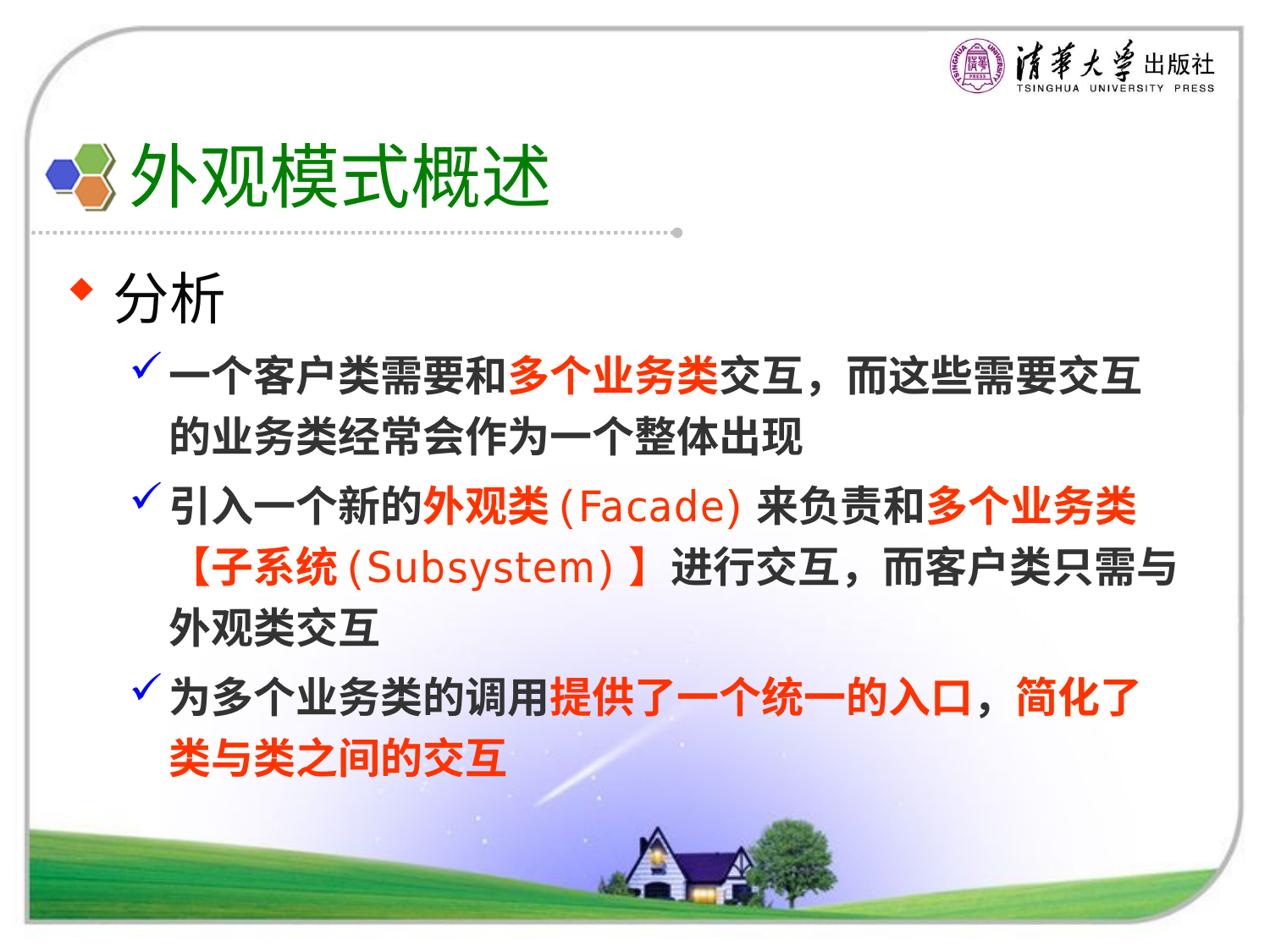

# 外观模式概述
分析
一个客户类需要和多个业务类交互，而这些需要交互的业务类经常会作为一个整体出现
引入一个新的外观类(Facade)来负责和多个业务类【子系统(Subsystem)】进行交互，而客户类只需与外观类交互
为多个业务类的调用提供了一个统一的入口，简化了类与类之间的交互